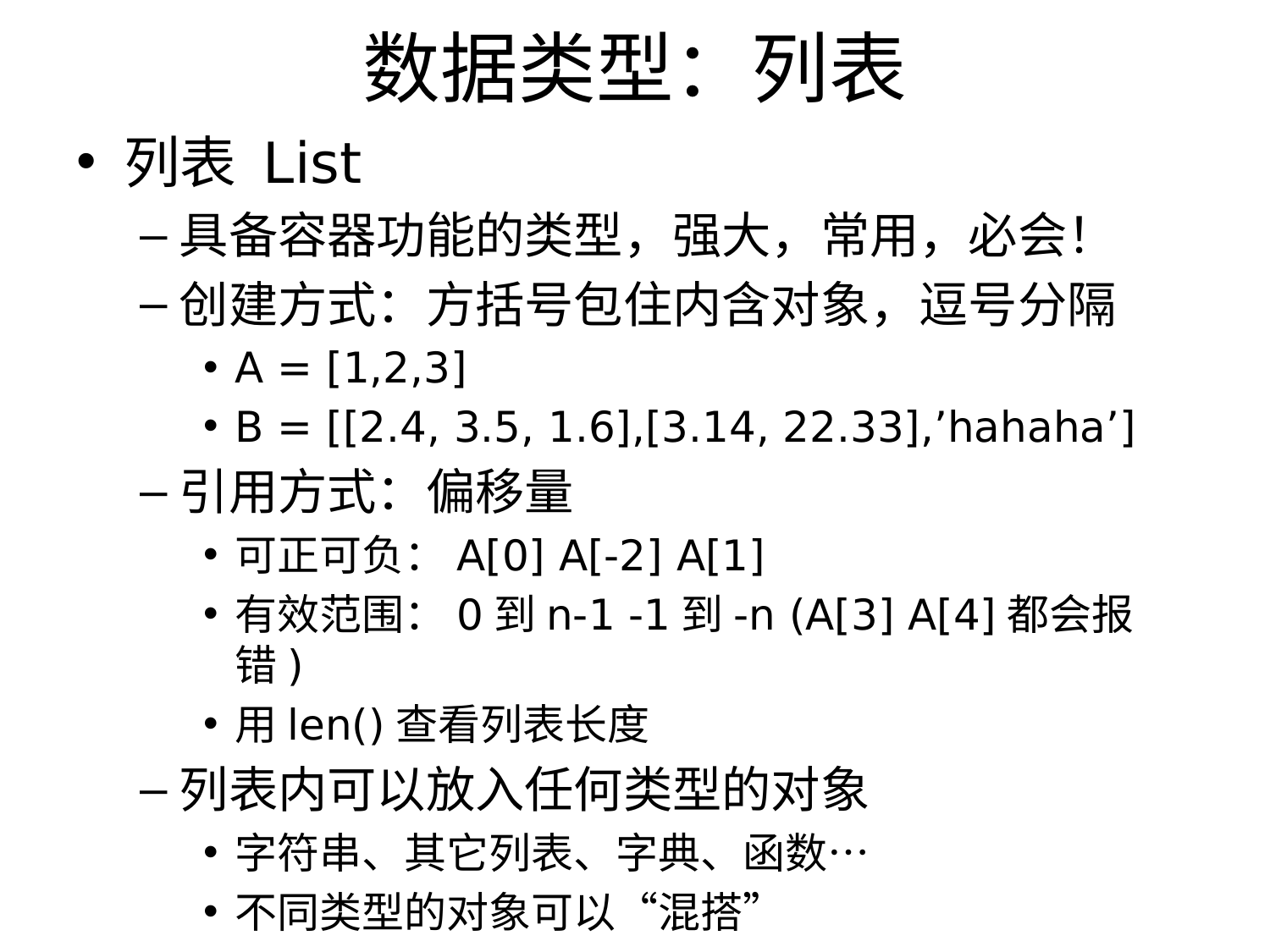

# 数据类型：列表
列表 List
具备容器功能的类型，强大，常用，必会！
创建方式：方括号包住内含对象，逗号分隔
A = [1,2,3]
B = [[2.4, 3.5, 1.6],[3.14, 22.33],’hahaha’]
引用方式：偏移量
可正可负：A[0] A[-2] A[1]
有效范围：0到n-1 -1到-n (A[3] A[4]都会报错)
用len()查看列表长度
列表内可以放入任何类型的对象
字符串、其它列表、字典、函数…
不同类型的对象可以“混搭”